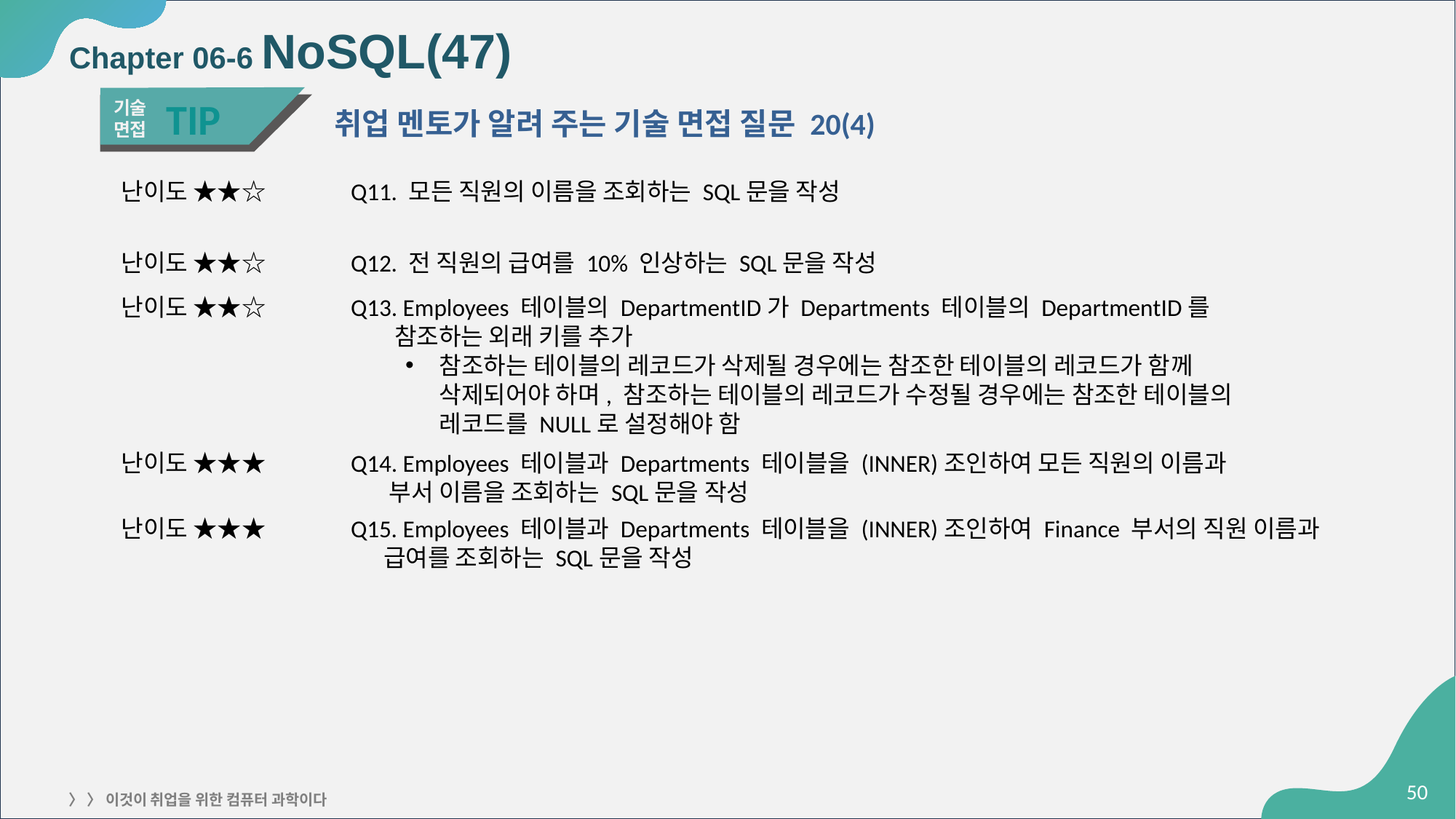

# Chapter 06-6 NoSQL(47)

TIP
기술
면접
취업 멘토가 알려 주는 기술 면접 질문 20(4)
난이도 ★★☆
Q11. 모든 직원의 이름을 조회하는 SQL문을 작성
난이도 ★★☆
Q12. 전 직원의 급여를 10% 인상하는 SQL문을 작성
난이도 ★★☆
Q13. Employees 테이블의 DepartmentID가 Departments 테이블의 DepartmentID를
       참조하는 외래 키를 추가
참조하는 테이블의 레코드가 삭제될 경우에는 참조한 테이블의 레코드가 함께
삭제되어야 하며, 참조하는 테이블의 레코드가 수정될 경우에는 참조한 테이블의
레코드를 NULL로 설정해야 함
난이도 ★★★
Q14. Employees 테이블과 Departments 테이블을 (INNER)조인하여 모든 직원의 이름과
      부서 이름을 조회하는 SQL문을 작성
난이도 ★★★
Q15. Employees 테이블과 Departments 테이블을 (INNER)조인하여 Finance 부서의 직원 이름과
      급여를 조회하는 SQL문을 작성
50
〉 〉 이것이 취업을 위한 컴퓨터 과학이다